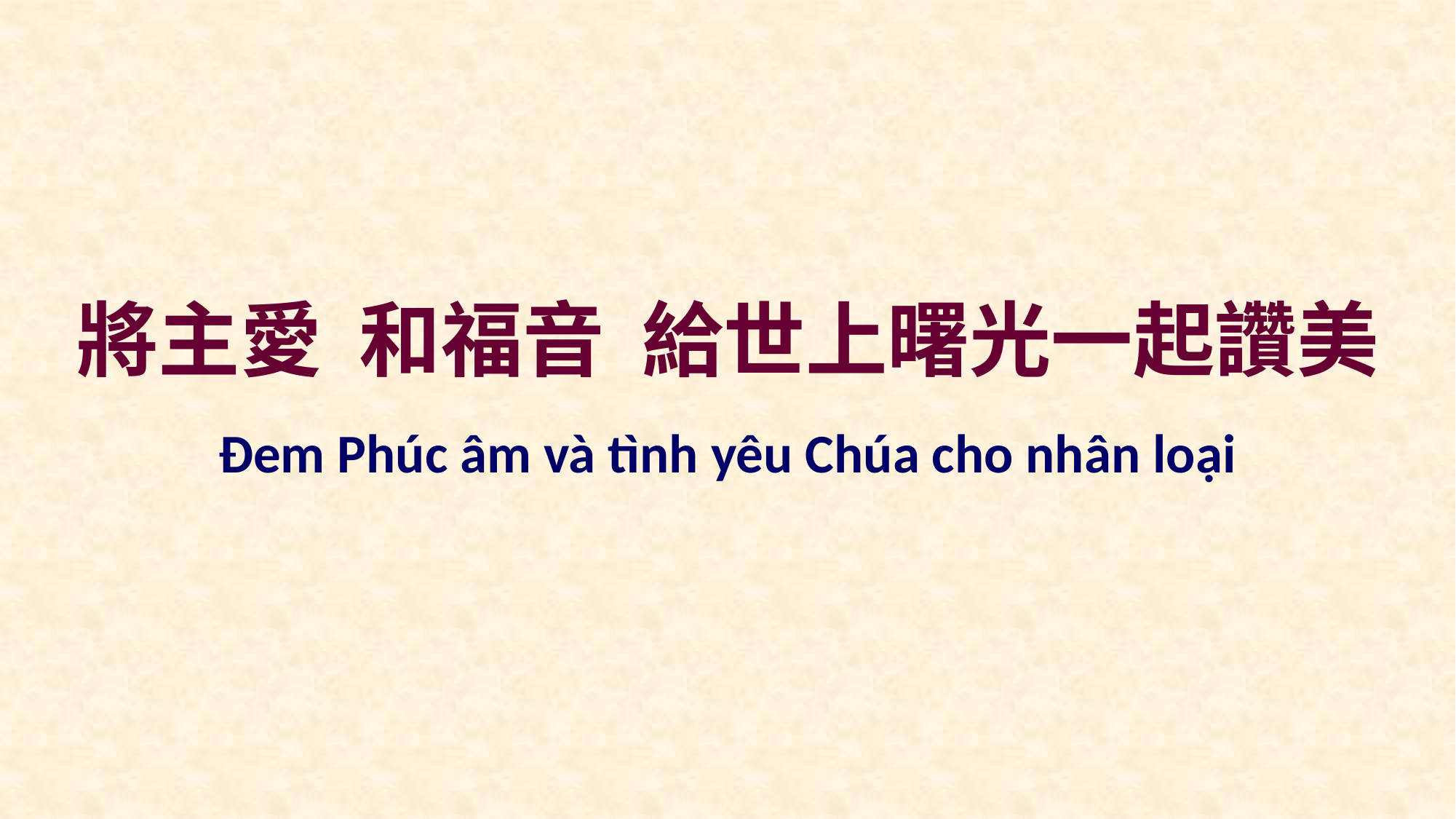

將主愛  和福音  給世上曙光一起讚美
Đem Phúc âm và tình yêu Chúa cho nhân loại